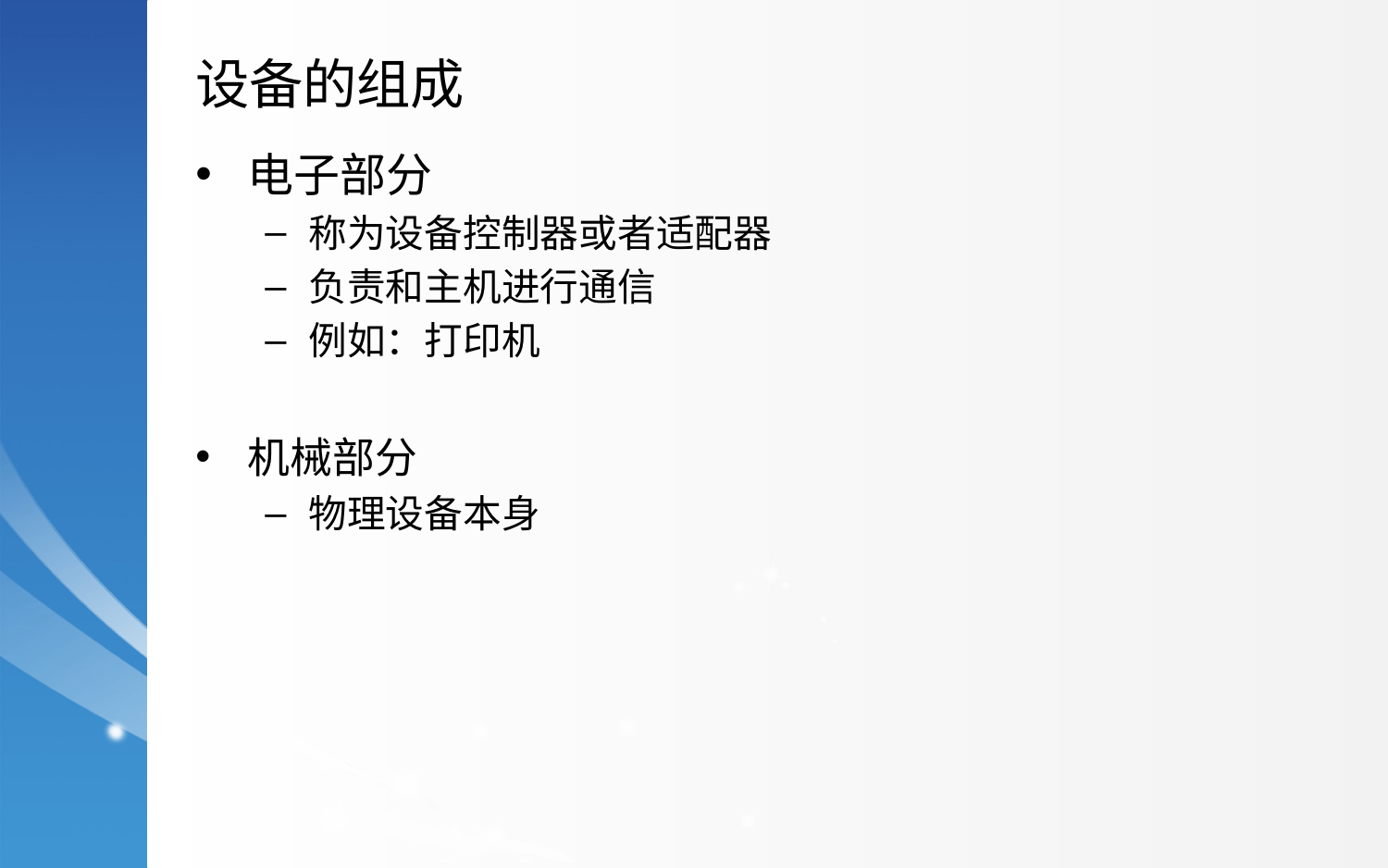

设备的组成
电子部分
称为设备控制器或者适配器
负责和主机进行通信
例如：打印机

机械部分
物理设备本身